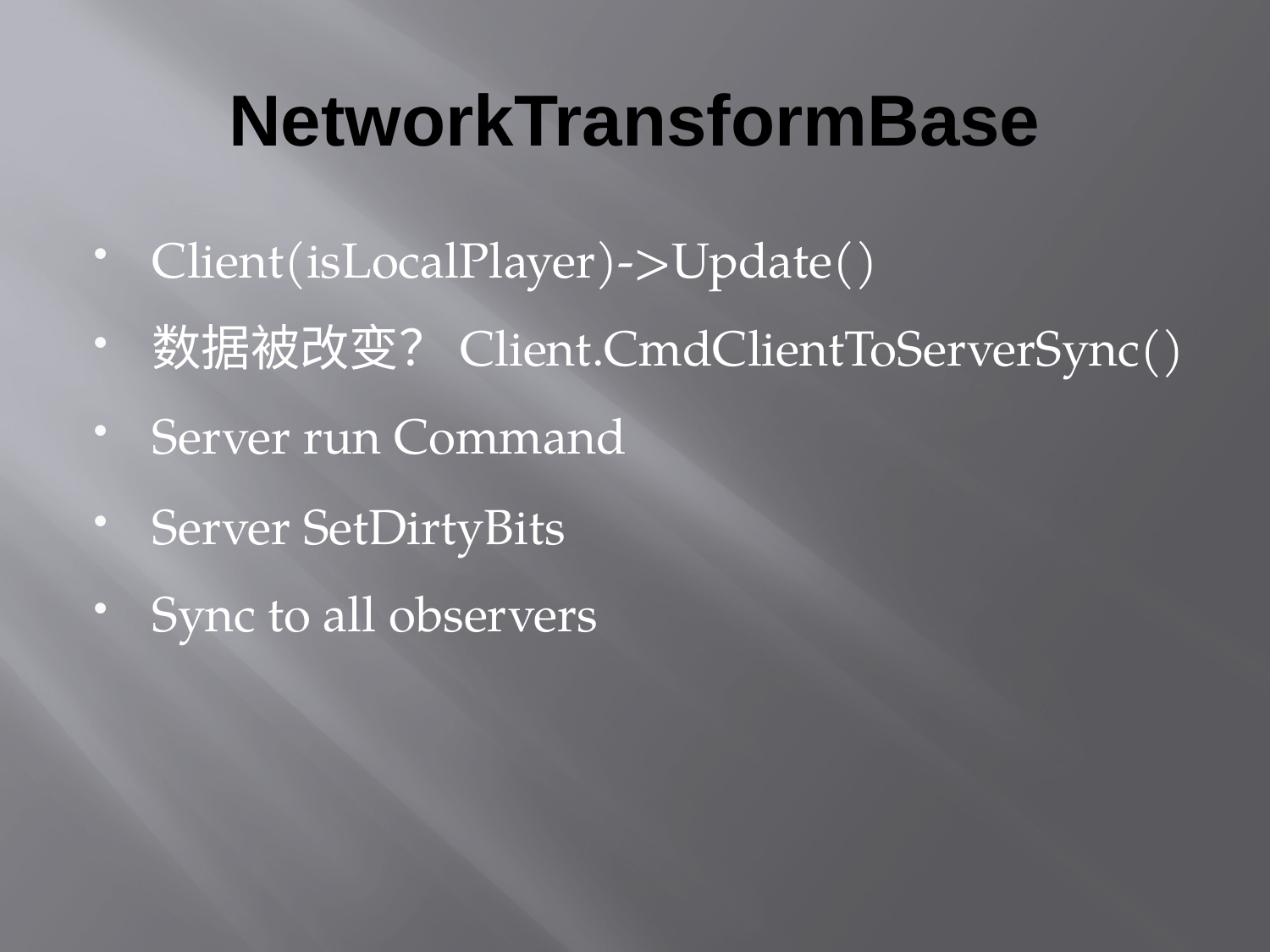

# NetworkTransformBase
Client(isLocalPlayer)->Update()

数据被改变？Client.CmdClientToServerSync()
Server run Command
Server SetDirtyBits
Sync to all observers